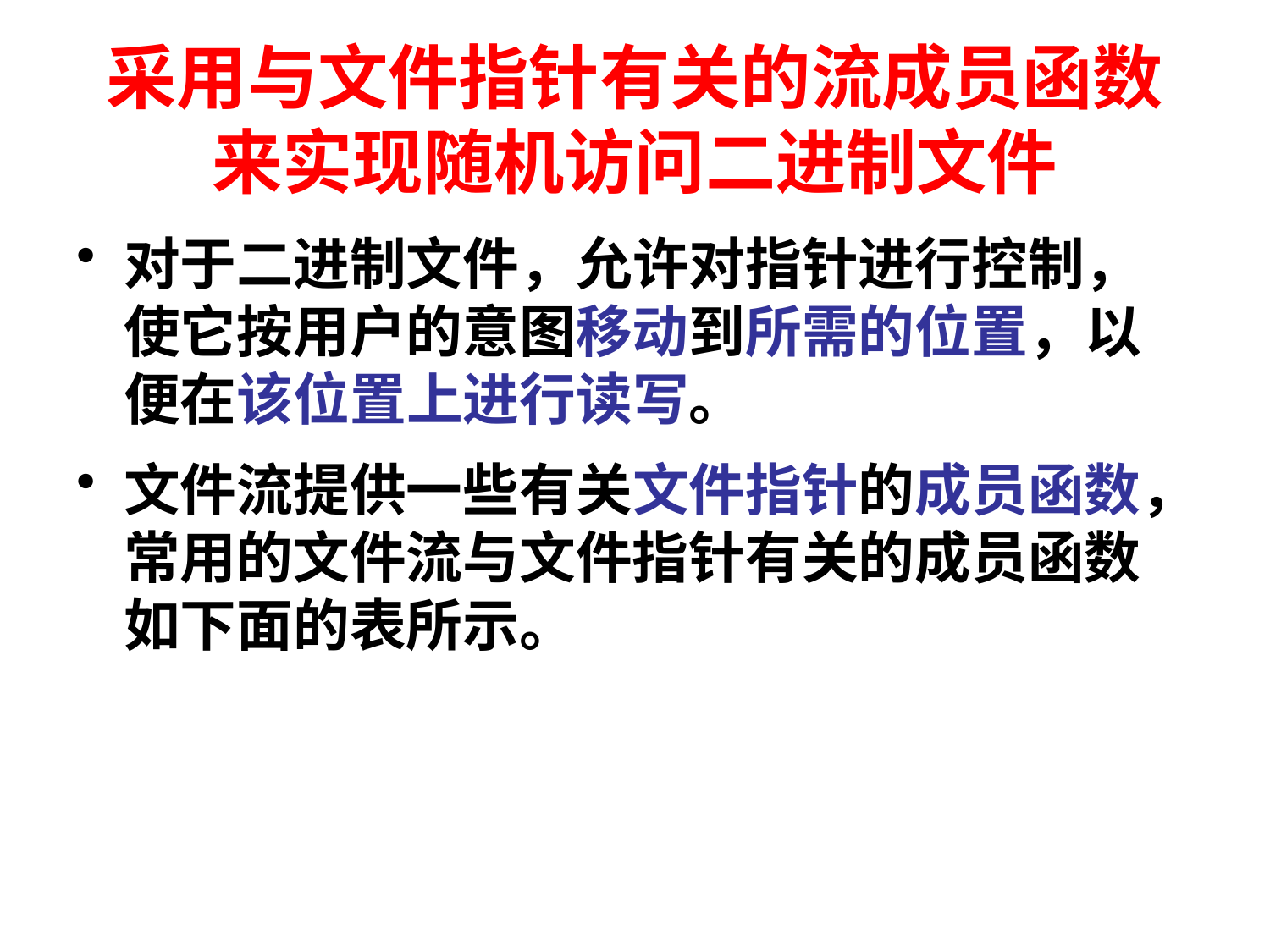

# 采用与文件指针有关的流成员函数来实现随机访问二进制文件
对于二进制文件，允许对指针进行控制，使它按用户的意图移动到所需的位置，以便在该位置上进行读写。
文件流提供一些有关文件指针的成员函数，常用的文件流与文件指针有关的成员函数如下面的表所示。